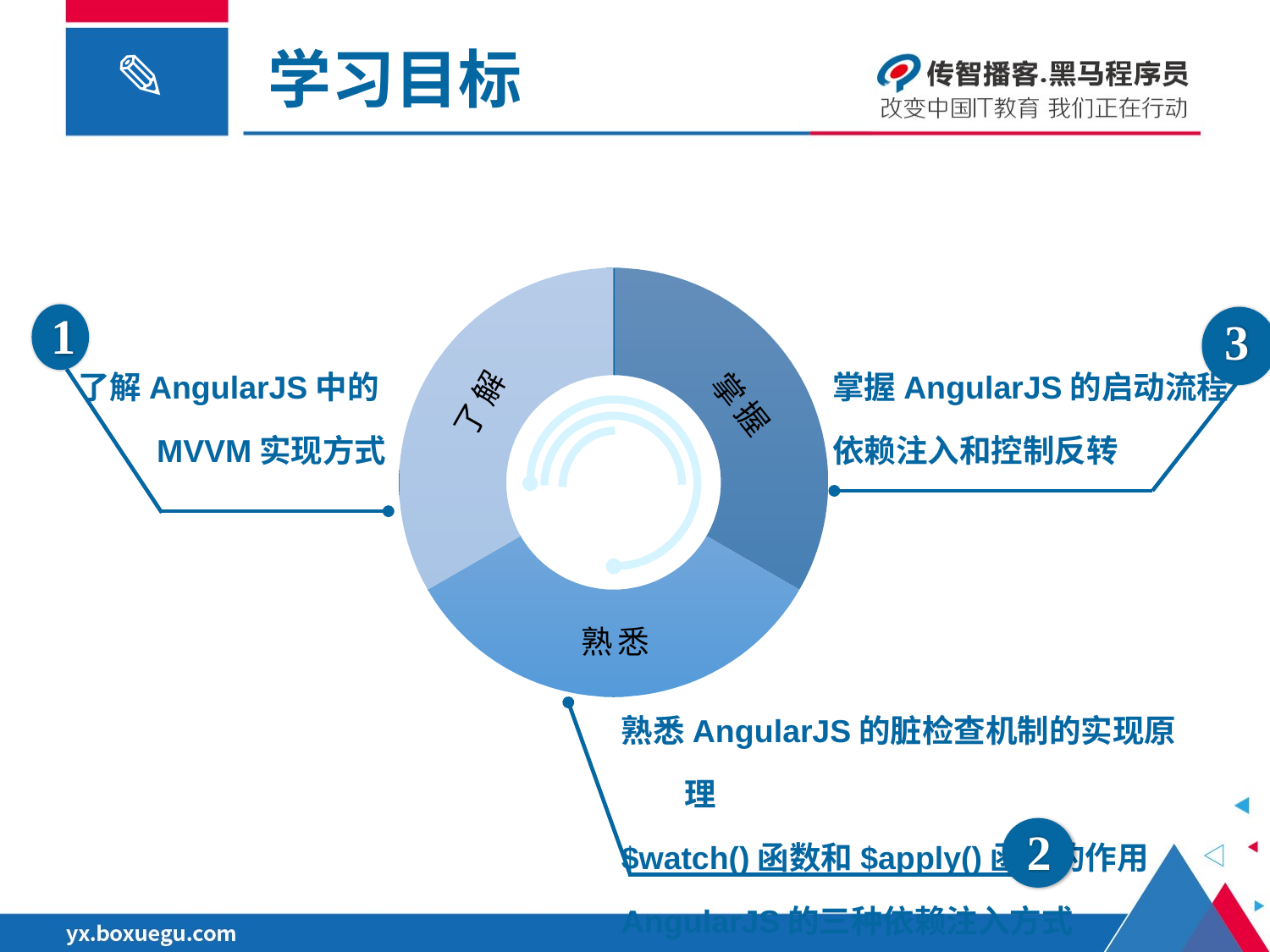

# 学习目标

### Chart

| Category | 销售额 |
|---|---|
| 掌握知识 | 3.333333333 |
| 理解知识 | 3.333333333 |
| 了解知识 | 3.333333333 |
了解
掌握
熟悉
了解AngularJS中的MVVM实现方式
1

3

掌握AngularJS的启动流程
依赖注入和控制反转
了解
掌握
熟悉

熟悉AngularJS的脏检查机制的实现原理
$watch()函数和$apply()函数的作用
AngularJS的三种依赖注入方式
2